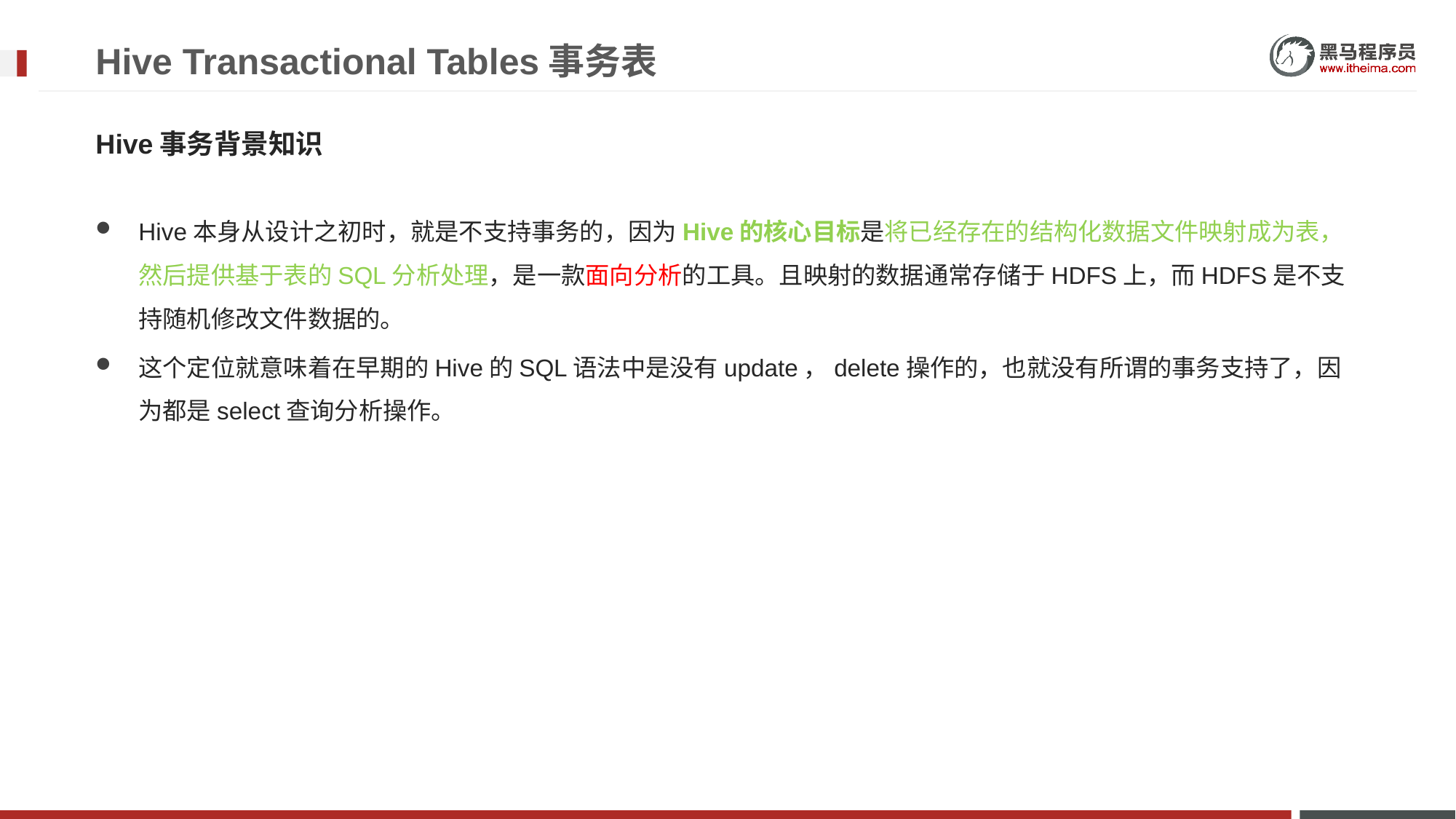

# Hive Transactional Tables事务表
Hive事务背景知识
Hive本身从设计之初时，就是不支持事务的，因为Hive的核心目标是将已经存在的结构化数据文件映射成为表，然后提供基于表的SQL分析处理，是一款面向分析的工具。且映射的数据通常存储于HDFS上，而HDFS是不支持随机修改文件数据的。
这个定位就意味着在早期的Hive的SQL语法中是没有update，delete操作的，也就没有所谓的事务支持了，因为都是select查询分析操作。